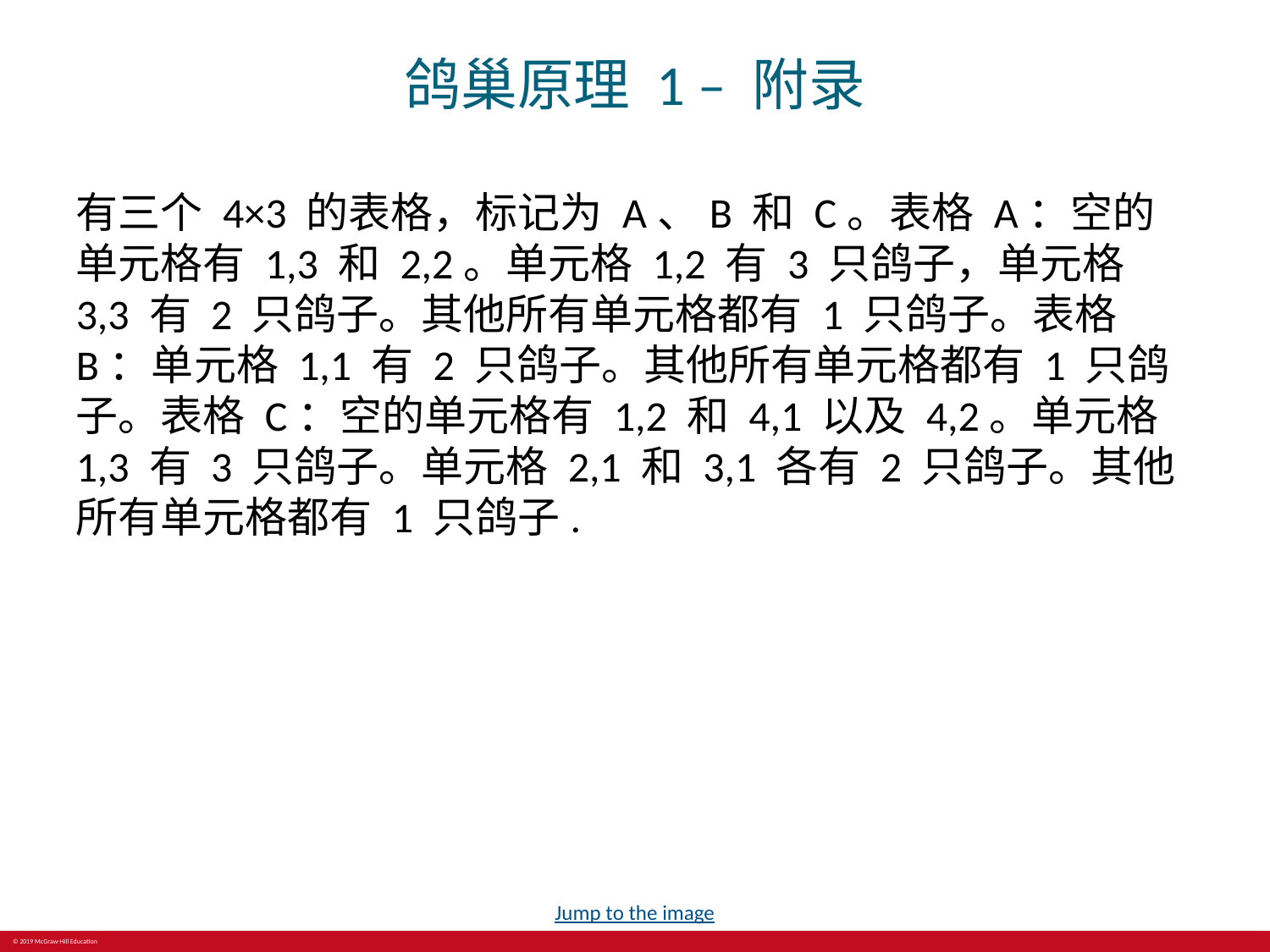

# 鸽巢原理 1 – 附录
有三个 4×3 的表格，标记为 A、B 和 C。表格 A：空的单元格有 1,3 和 2,2。单元格 1,2 有 3 只鸽子，单元格 3,3 有 2 只鸽子。其他所有单元格都有 1 只鸽子。表格 B：单元格 1,1 有 2 只鸽子。其他所有单元格都有 1 只鸽子。表格 C：空的单元格有 1,2 和 4,1 以及 4,2。单元格 1,3 有 3 只鸽子。单元格 2,1 和 3,1 各有 2 只鸽子。其他所有单元格都有 1 只鸽子.
Jump to the image